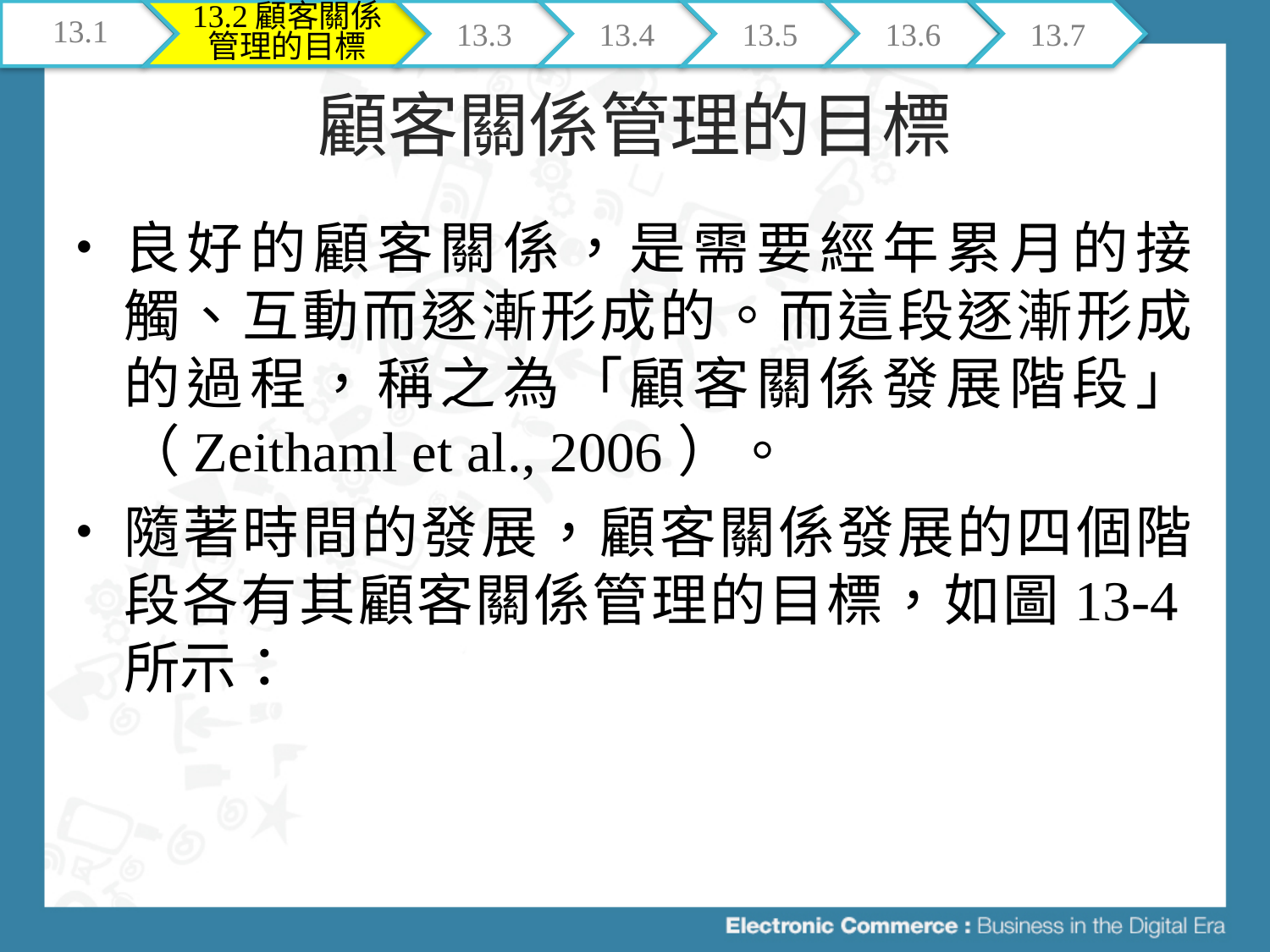

13.1
13.2顧客關係管理的目標
13.3
13.4
13.5
13.6
13.7
# 顧客關係管理的目標
良好的顧客關係，是需要經年累月的接觸、互動而逐漸形成的。而這段逐漸形成的過程，稱之為「顧客關係發展階段」（Zeithaml et al., 2006）。
隨著時間的發展，顧客關係發展的四個階段各有其顧客關係管理的目標，如圖13-4所示：